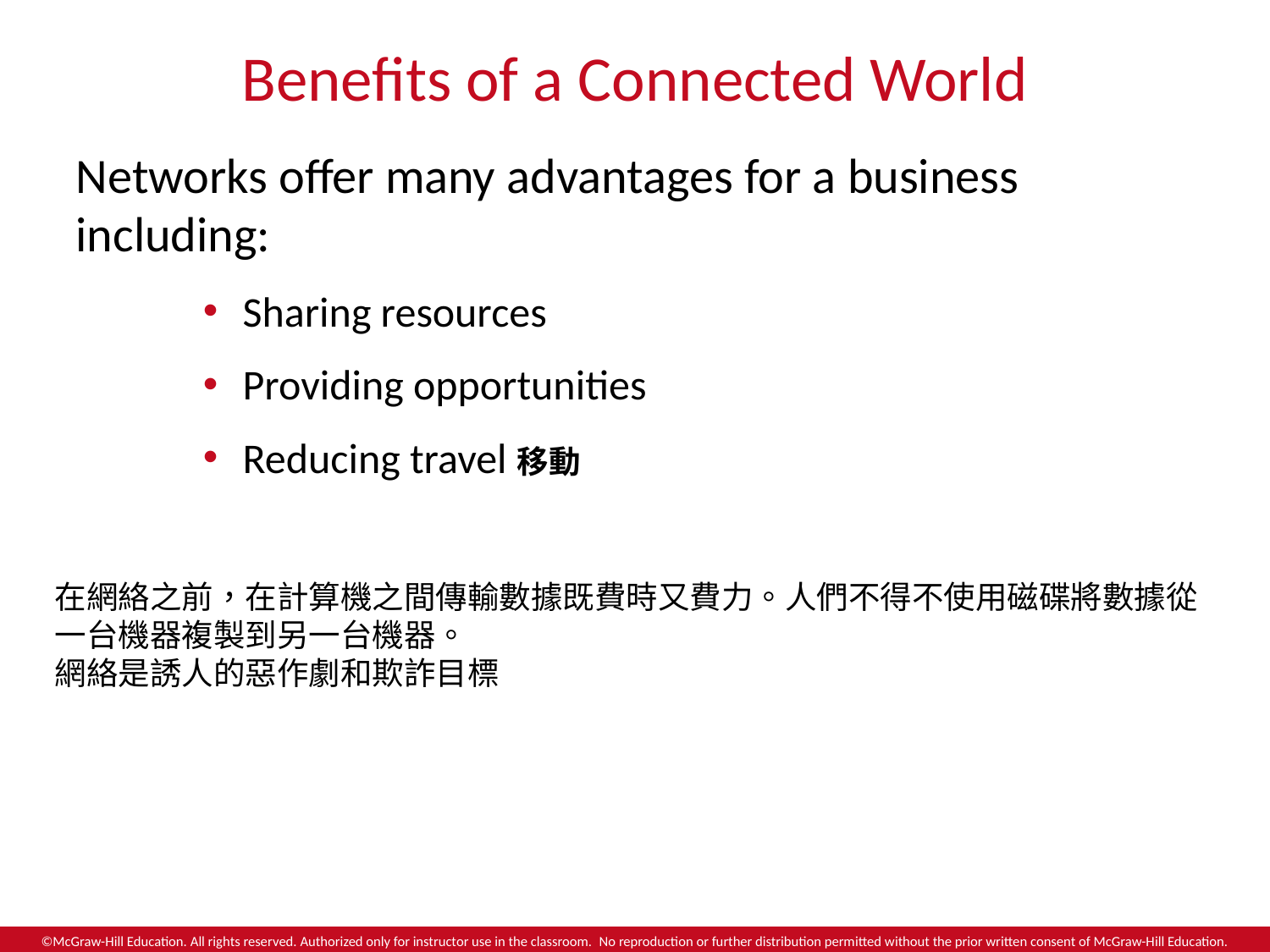

# Benefits of a Connected World
Networks offer many advantages for a business including:
Sharing resources
Providing opportunities
Reducing travel移動
在網絡之前，在計算機之間傳輸數據既費時又費力。人們不得不使用磁碟將數據從一台機器複製到另一台機器。
網絡是誘人的惡作劇和欺詐目標